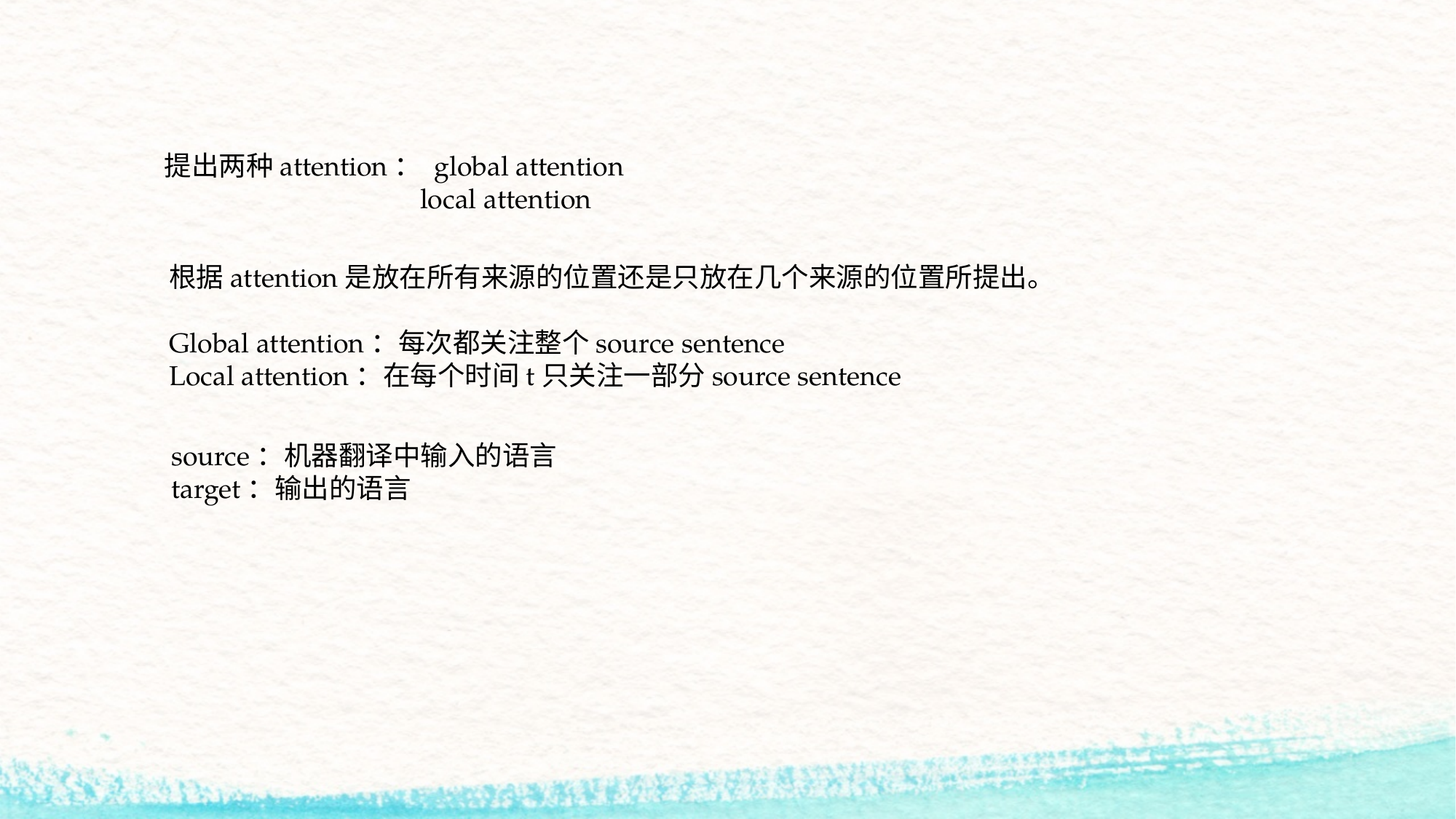

提出两种attention： global attention
                                     local attention
根据attention是放在所有来源的位置还是只放在几个来源的位置所提出。

Global attention：每次都关注整个source sentence
Local attention：在每个时间t只关注一部分source sentence
source：机器翻译中输入的语言
target：输出的语言